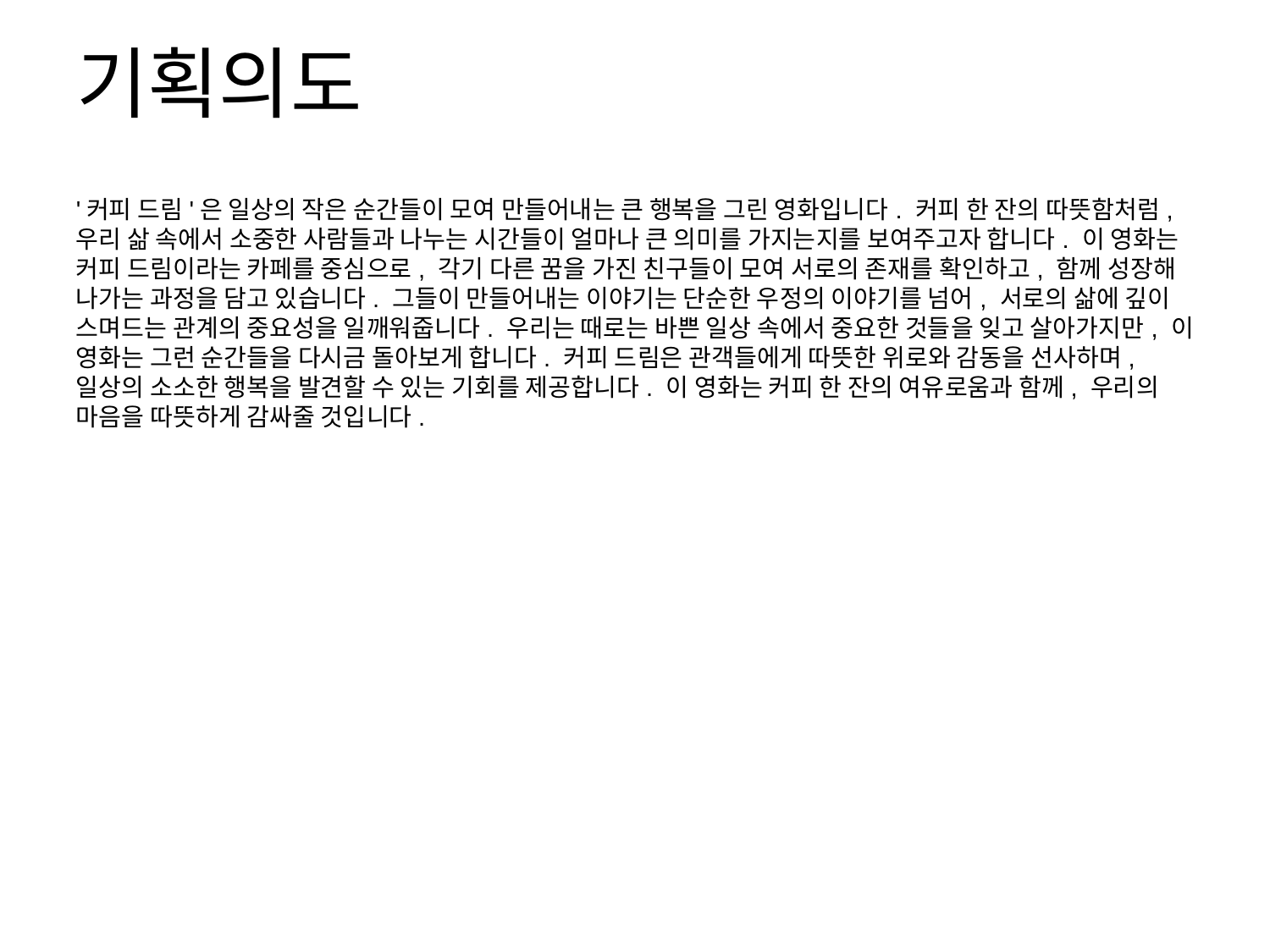

# 기획의도

'커피 드림'은 일상의 작은 순간들이 모여 만들어내는 큰 행복을 그린 영화입니다. 커피 한 잔의 따뜻함처럼, 우리 삶 속에서 소중한 사람들과 나누는 시간들이 얼마나 큰 의미를 가지는지를 보여주고자 합니다. 이 영화는 커피 드림이라는 카페를 중심으로, 각기 다른 꿈을 가진 친구들이 모여 서로의 존재를 확인하고, 함께 성장해 나가는 과정을 담고 있습니다. 그들이 만들어내는 이야기는 단순한 우정의 이야기를 넘어, 서로의 삶에 깊이 스며드는 관계의 중요성을 일깨워줍니다. 우리는 때로는 바쁜 일상 속에서 중요한 것들을 잊고 살아가지만, 이 영화는 그런 순간들을 다시금 돌아보게 합니다. 커피 드림은 관객들에게 따뜻한 위로와 감동을 선사하며, 일상의 소소한 행복을 발견할 수 있는 기회를 제공합니다. 이 영화는 커피 한 잔의 여유로움과 함께, 우리의 마음을 따뜻하게 감싸줄 것입니다.